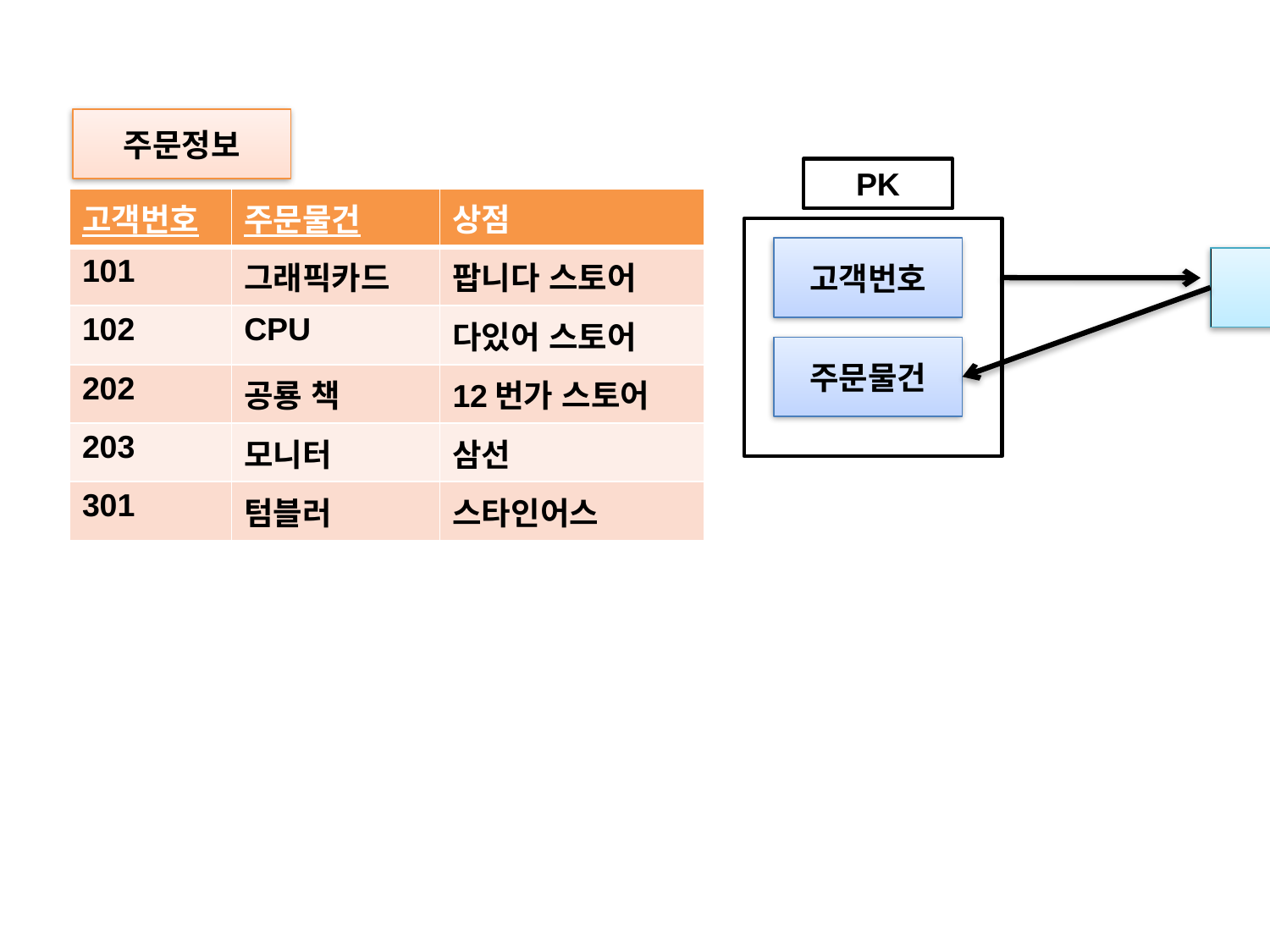

주문정보
PK
| 고객번호 | 주문물건 | 상점 |
| --- | --- | --- |
| 101 | 그래픽카드 | 팝니다 스토어 |
| 102 | CPU | 다있어 스토어 |
| 202 | 공룡 책 | 12번가 스토어 |
| 203 | 모니터 | 삼선 |
| 301 | 텀블러 | 스타인어스 |

고객번호
상점
주문물건